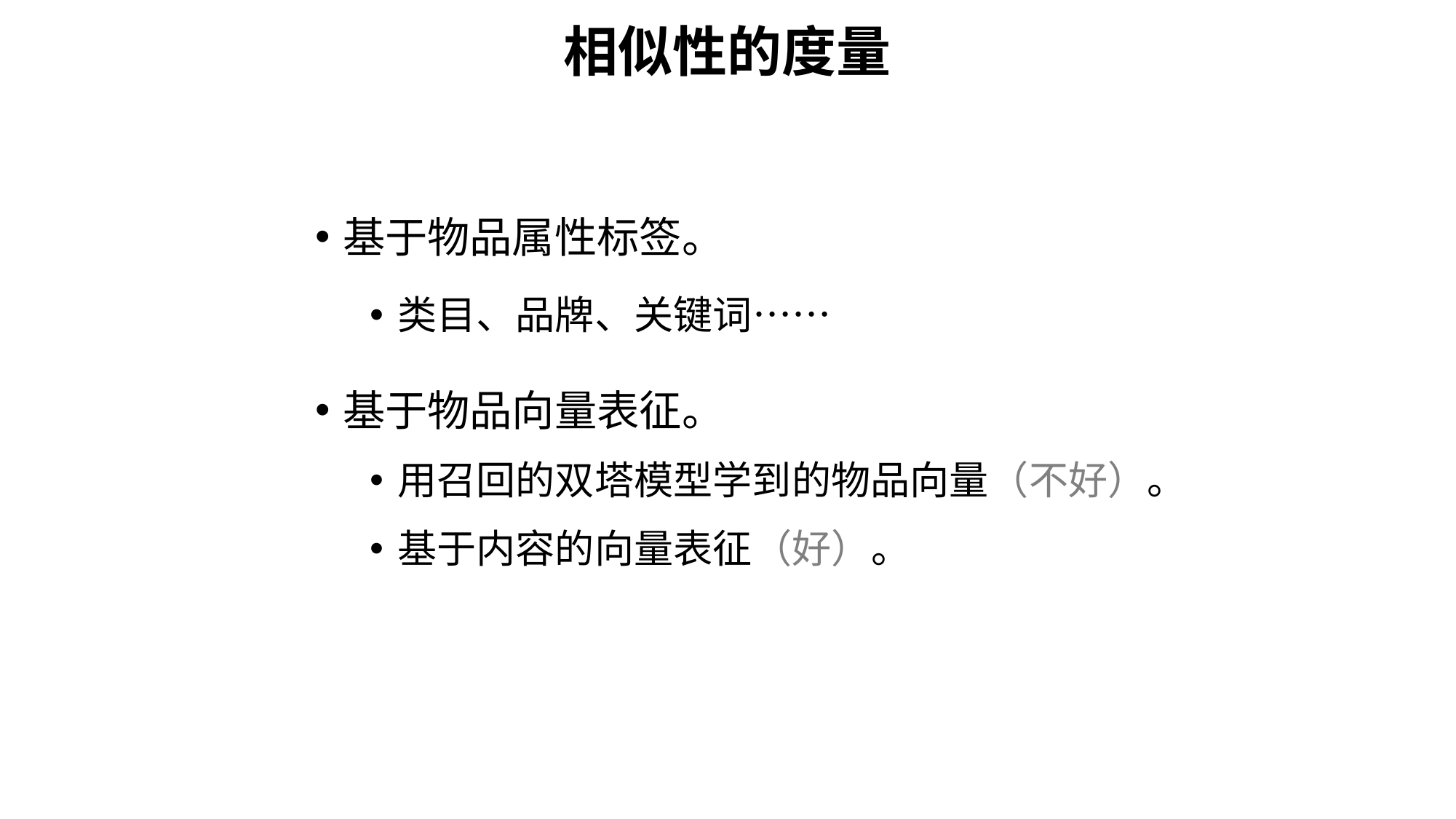

相似性的度量
基于物品属性标签。
类目、品牌、关键词……
基于物品向量表征。
用召回的双塔模型学到的物品向量（不好）。
基于内容的向量表征（好）。